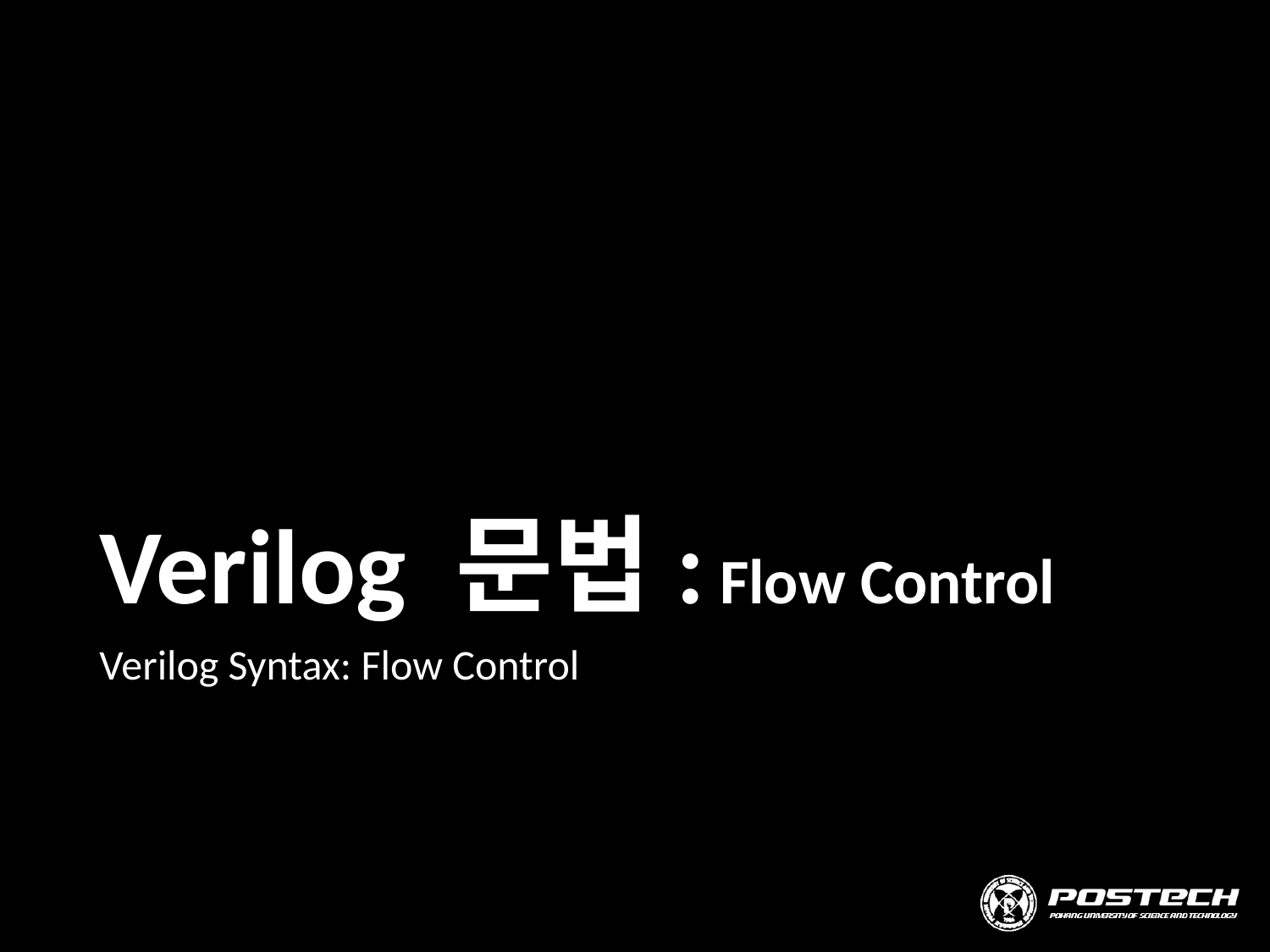

# Verilog 문법: Flow Control
Verilog Syntax: Flow Control